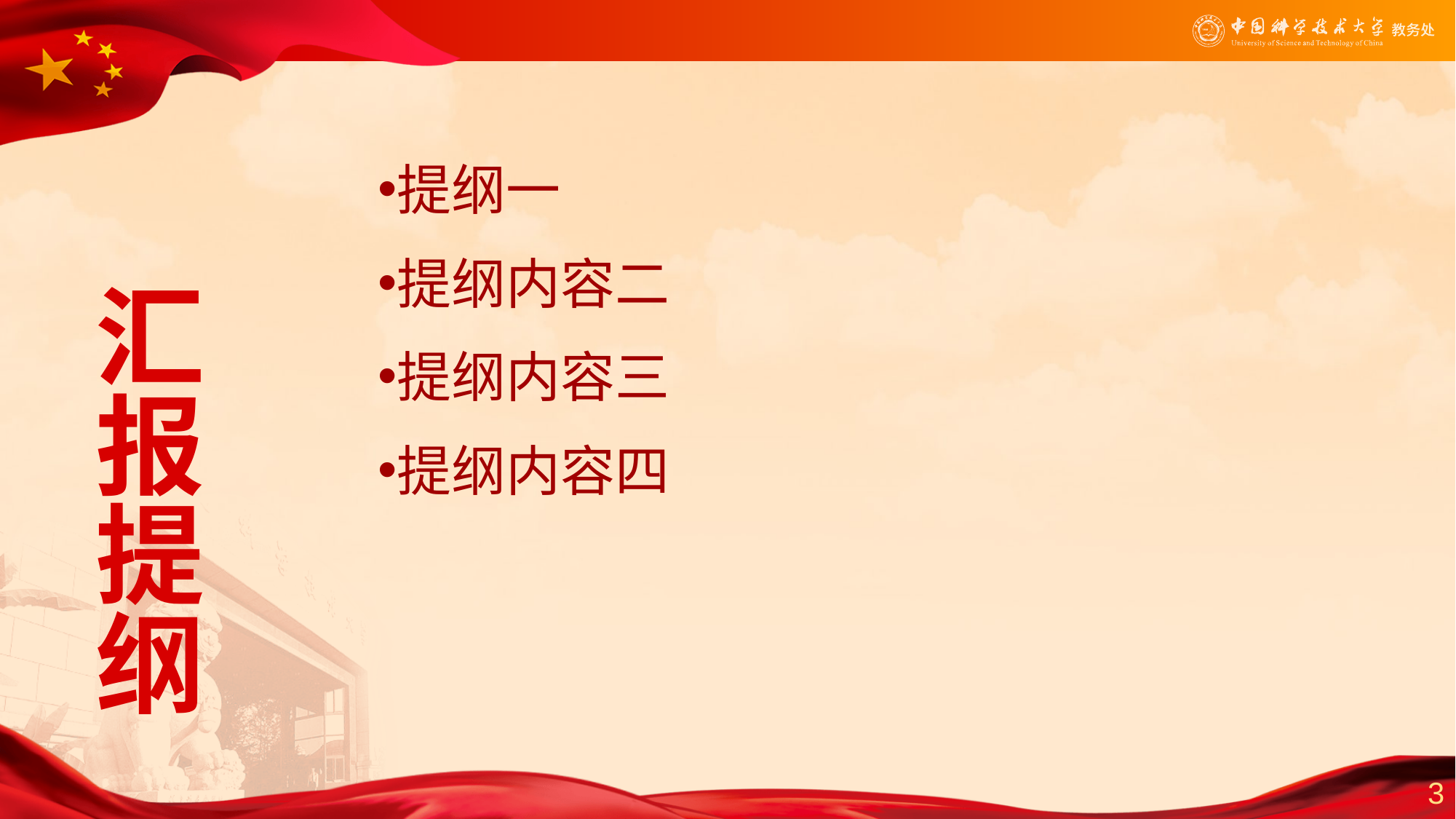

# 汇报提纲
提纲一
提纲内容二
提纲内容三
提纲内容四
3